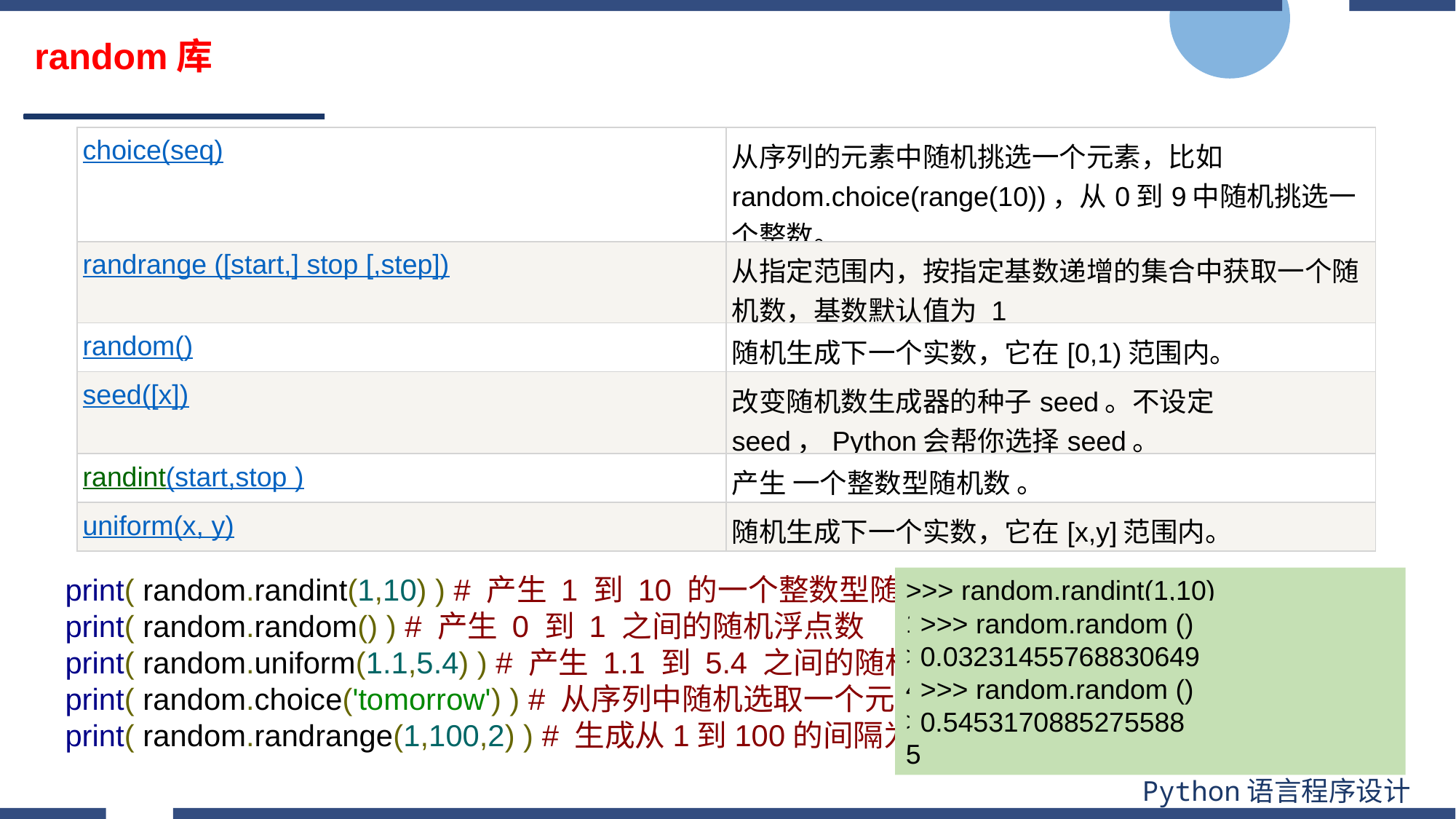

# random库
| choice(seq) | 从序列的元素中随机挑选一个元素，比如random.choice(range(10))，从0到9中随机挑选一个整数。 |
| --- | --- |
| randrange ([start,] stop [,step]) | 从指定范围内，按指定基数递增的集合中获取一个随机数，基数默认值为 1 |
| random() | 随机生成下一个实数，它在[0,1)范围内。 |
| seed([x]) | 改变随机数生成器的种子seed。不设定seed，Python会帮你选择seed。 |
| randint(start,stop ) | 产生 一个整数型随机数 。 |
| uniform(x, y) | 随机生成下一个实数，它在[x,y]范围内。 |
print( random.randint(1,10) ) # 产生 1 到 10 的一个整数型随机数
print( random.random() ) # 产生 0 到 1 之间的随机浮点数
print( random.uniform(1.1,5.4) ) # 产生 1.1 到 5.4 之间的随机浮点数，区间可以不是整数
print( random.choice('tomorrow') ) # 从序列中随机选取一个元素
print( random.randrange(1,100,2) ) # 生成从1到100的间隔为2的随机整数
>>> random.randint(1,10)
10
>>> random.randint(1,10)
4
>>> random.randint(1,10)
5
>>> random.random ()
0.03231455768830649
>>> random.random ()
0.5453170885275588